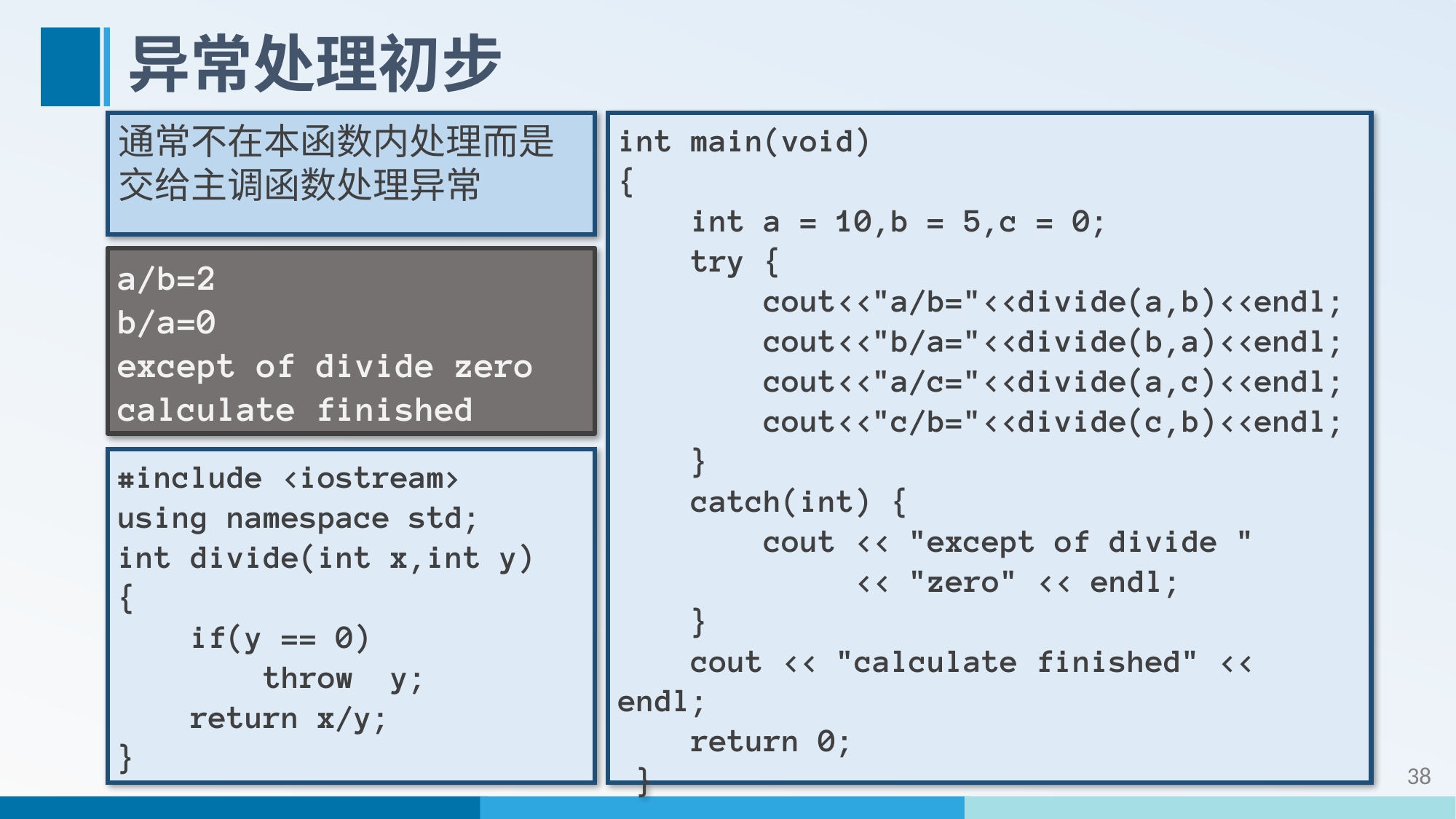

# 异常处理初步
通常不在本函数内处理而是交给主调函数处理异常
int main(void)
{
    int a = 10,b = 5,c = 0;
    try {
        cout<<"a/b="<<divide(a,b)<<endl;
        cout<<"b/a="<<divide(b,a)<<endl;
        cout<<"a/c="<<divide(a,c)<<endl;
        cout<<"c/b="<<divide(c,b)<<endl;
    }
    catch(int) {
        cout << "except of divide "
             << "zero" << endl;
    }
    cout << "calculate finished" << endl;
    return 0;
 }
a/b=2
b/a=0
except of divide zero
calculate finished
#include <iostream>
using namespace std;
int divide(int x,int y)
{
    if(y == 0)
        throw  y;
    return x/y;
}